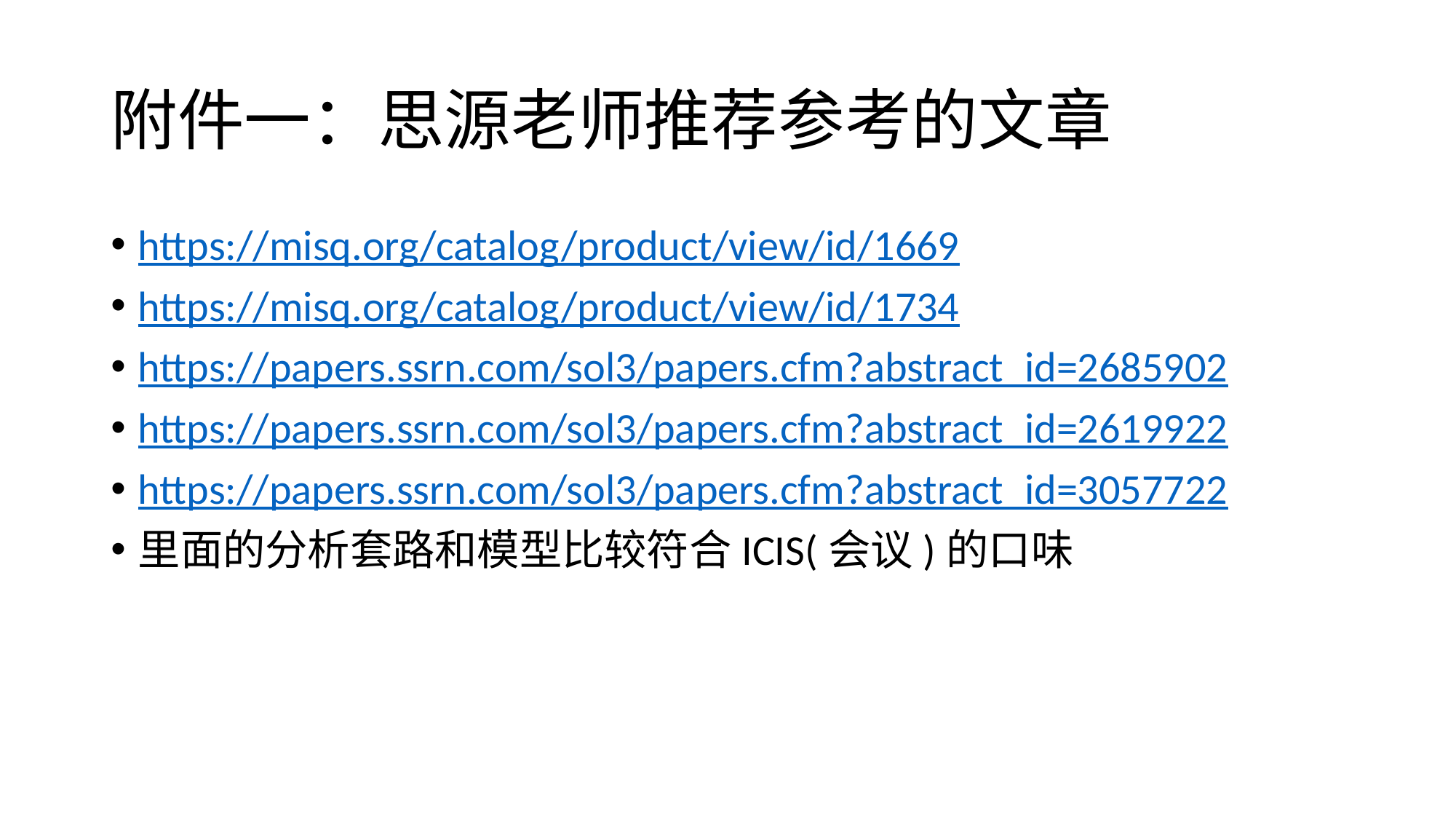

# 附件一：思源老师推荐参考的文章
https://misq.org/catalog/product/view/id/1669
https://misq.org/catalog/product/view/id/1734
https://papers.ssrn.com/sol3/papers.cfm?abstract_id=2685902
https://papers.ssrn.com/sol3/papers.cfm?abstract_id=2619922
https://papers.ssrn.com/sol3/papers.cfm?abstract_id=3057722
里面的分析套路和模型比较符合ICIS(会议)的口味